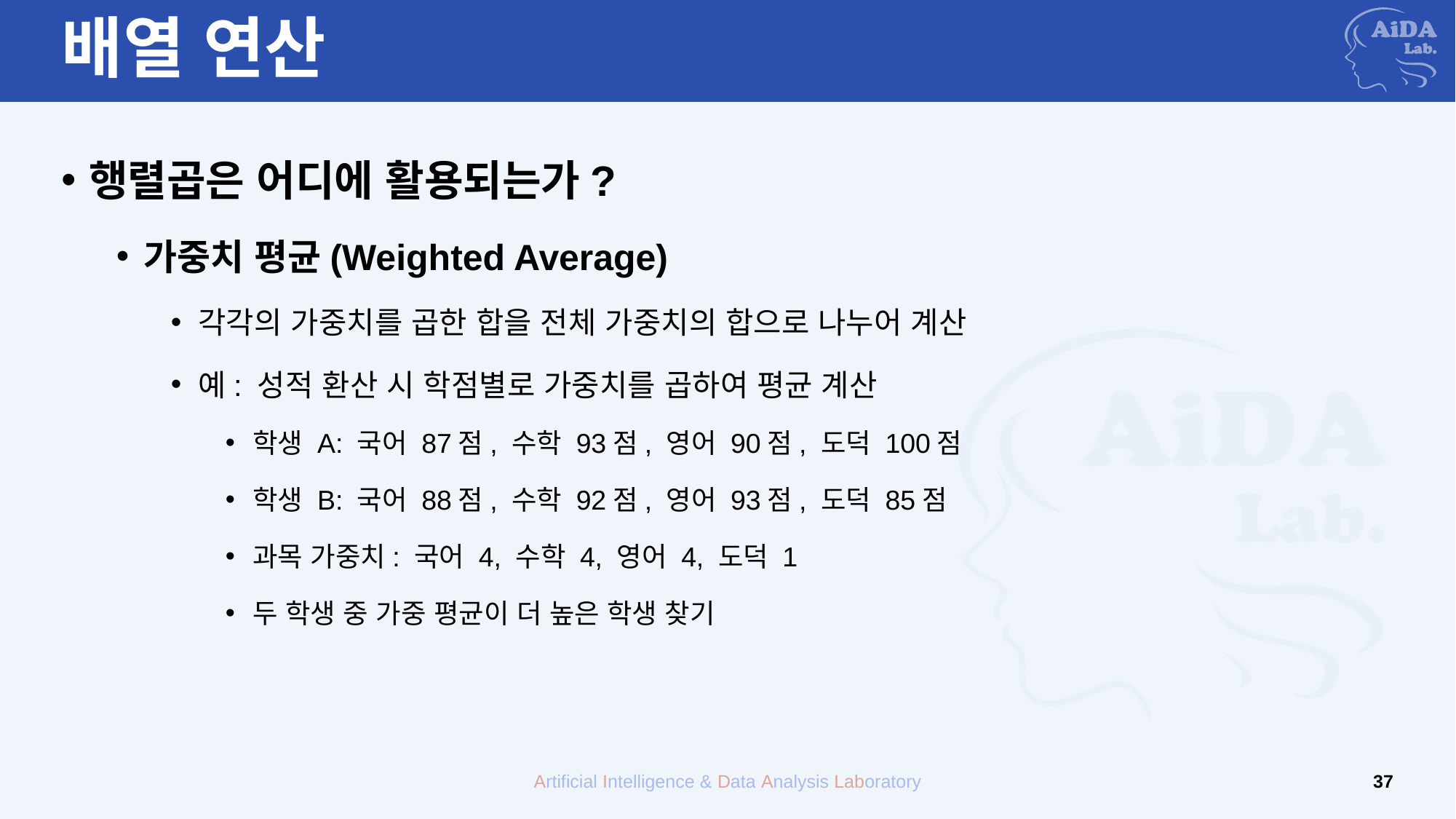

# 배열 연산
행렬곱은 어디에 활용되는가?
가중치 평균(Weighted Average)
각각의 가중치를 곱한 합을 전체 가중치의 합으로 나누어 계산
예: 성적 환산 시 학점별로 가중치를 곱하여 평균 계산
학생 A: 국어 87점, 수학 93점, 영어 90점, 도덕 100점
학생 B: 국어 88점, 수학 92점, 영어 93점, 도덕 85점
과목 가중치: 국어 4, 수학 4, 영어 4, 도덕 1
두 학생 중 가중 평균이 더 높은 학생 찾기
Artificial Intelligence & Data Analysis Laboratory
37